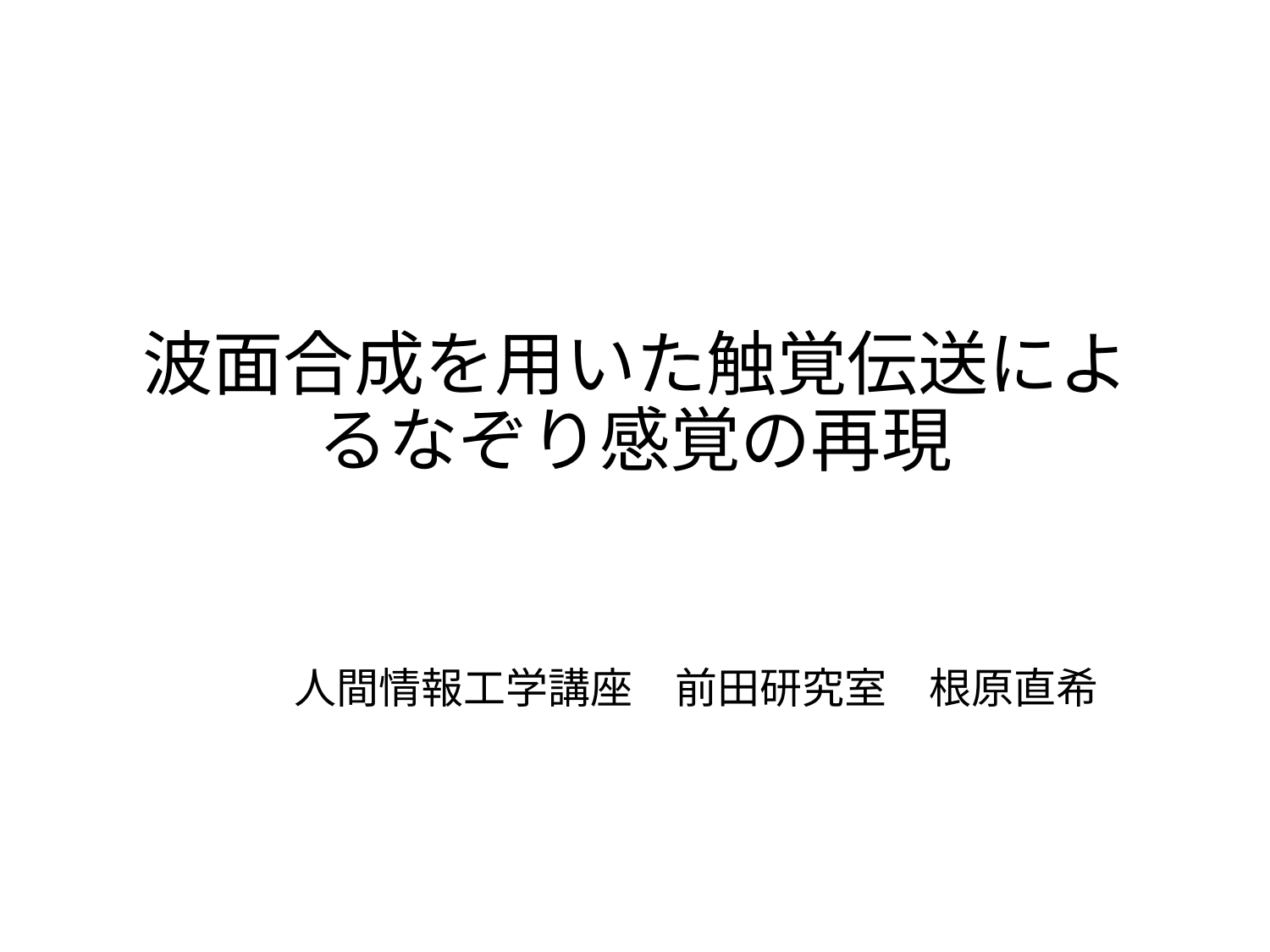

# 波面合成を用いた触覚伝送によるなぞり感覚の再現
人間情報工学講座　前田研究室　根原直希